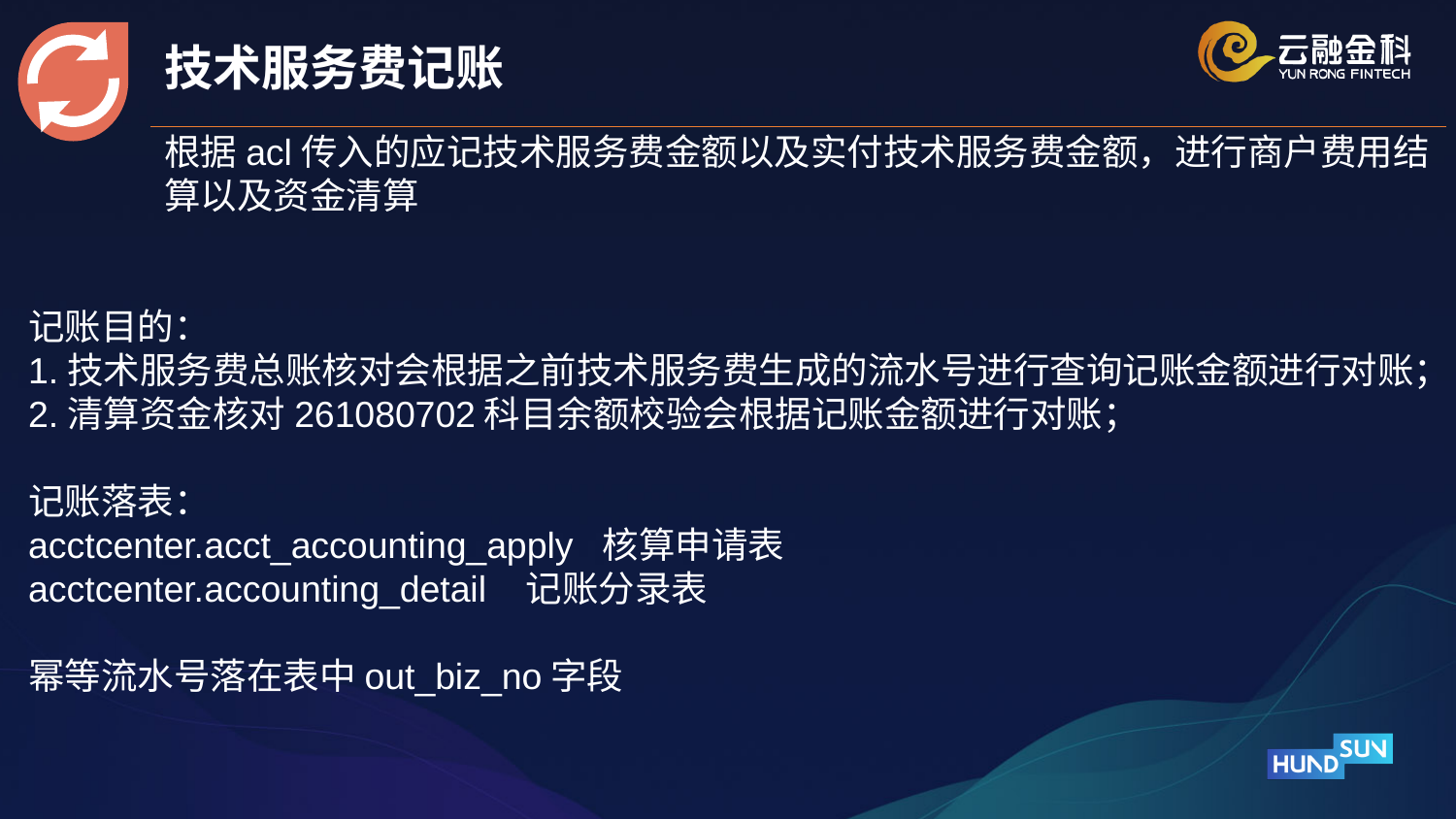

技术服务费记账

根据acl传入的应记技术服务费金额以及实付技术服务费金额，进行商户费用结算以及资金清算
记账目的：
1.技术服务费总账核对会根据之前技术服务费生成的流水号进行查询记账金额进行对账；
2.清算资金核对261080702科目余额校验会根据记账金额进行对账；

记账落表：
acctcenter.acct_accounting_apply  核算申请表
acctcenter.accounting_detail   记账分录表

幂等流水号落在表中out_biz_no字段